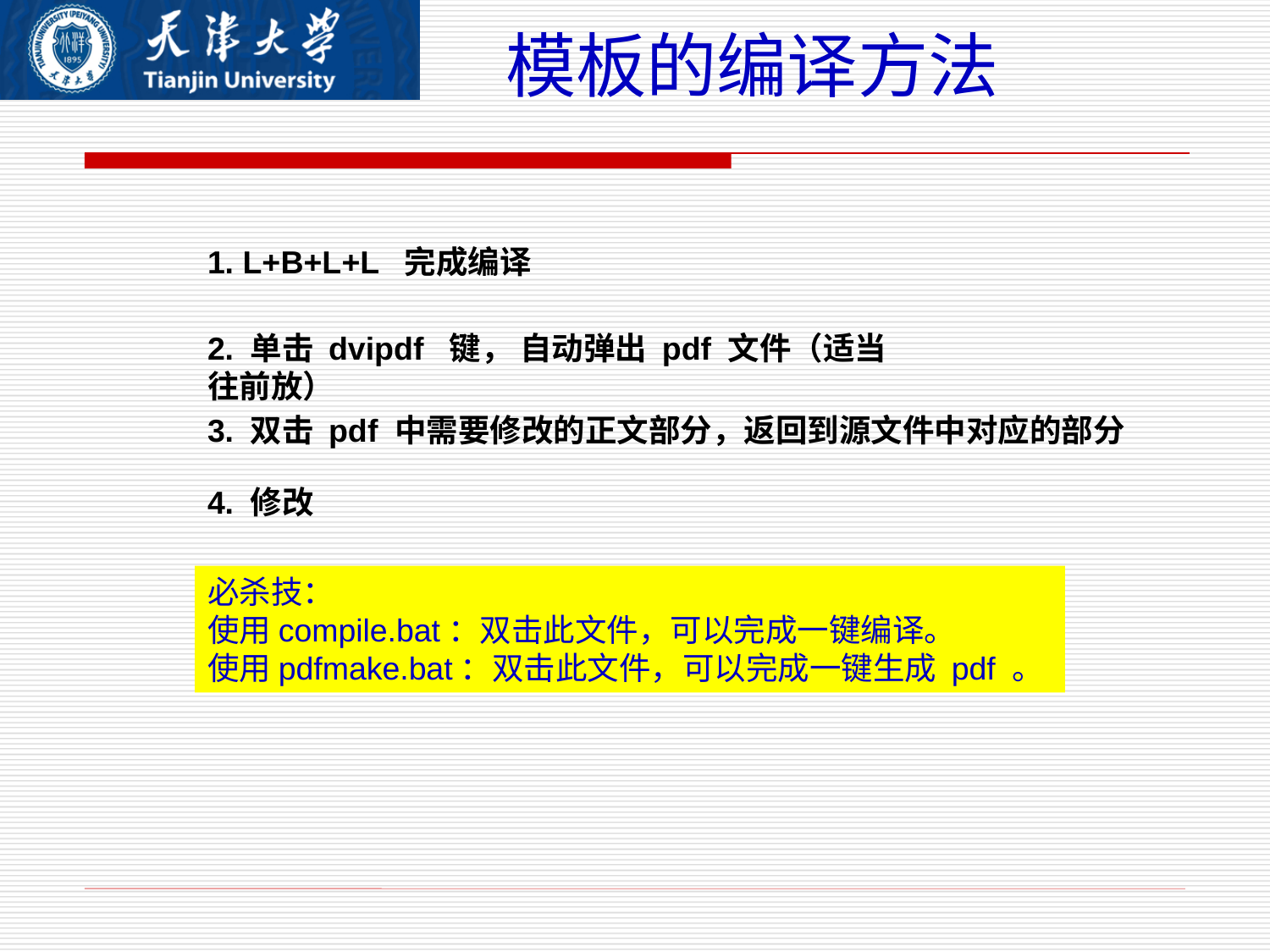

# 模板的编译方法
1. L+B+L+L  完成编译
2. 单击 dvipdf  键， 自动弹出 pdf 文件（适当往前放）
3. 双击 pdf 中需要修改的正文部分，返回到源文件中对应的部分
4. 修改
必杀技：
使用compile.bat：双击此文件，可以完成一键编译。
使用pdfmake.bat：双击此文件，可以完成一键生成 pdf 。